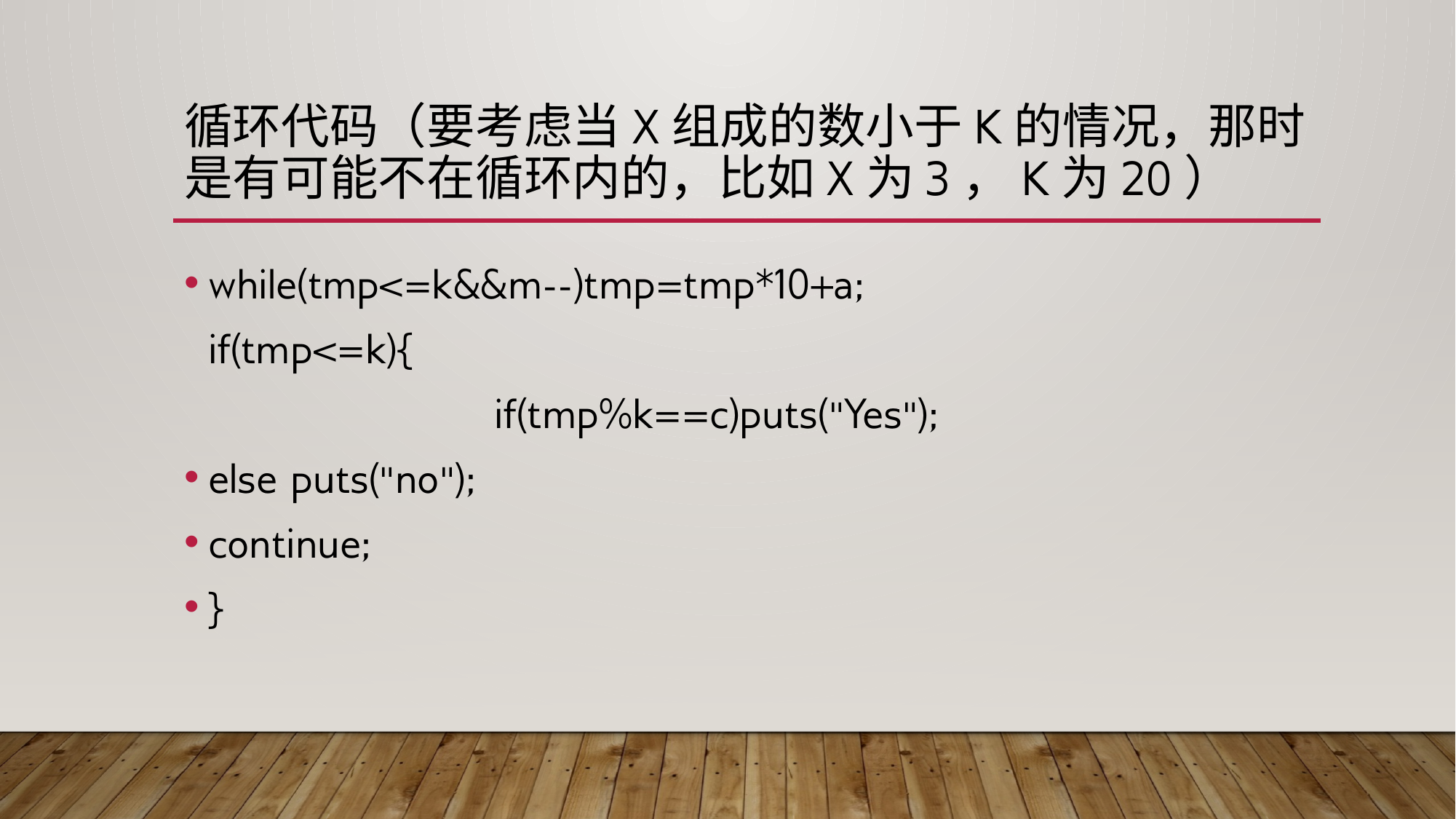

# 循环代码（要考虑当x组成的数小于k的情况，那时是有可能不在循环内的，比如x为3，k为20）
while(tmp<=k&&m--)tmp=tmp*10+a;
	if(tmp<=k){
                        if(tmp%k==c)puts("Yes");
			else puts("no");
			continue;
		}